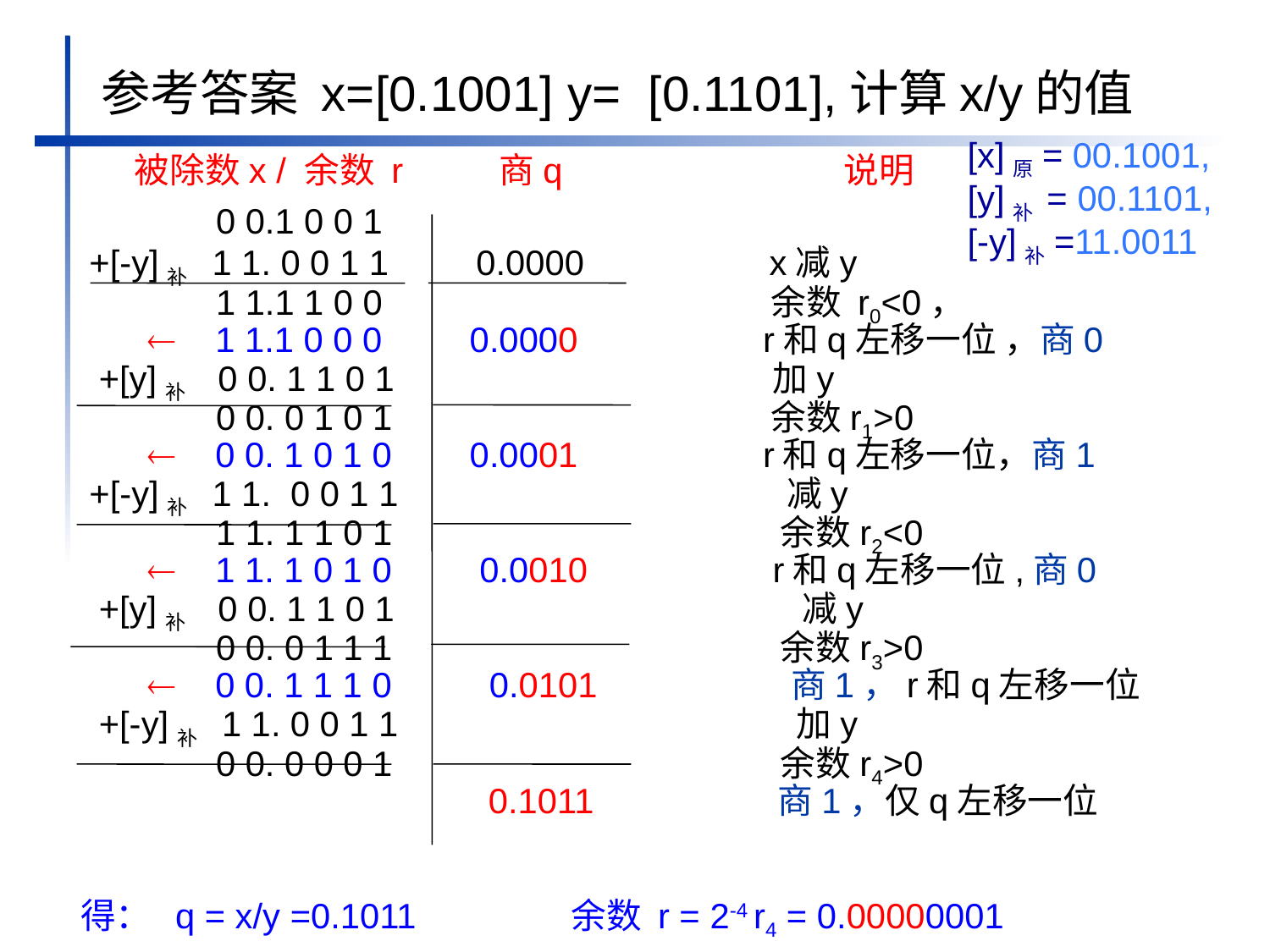

参考答案 x=[0.1001] y=  [0.1101],计算x/y的值
[x]原= 00.1001,
[y]补 = 00.1101,
[-y]补=11.0011
      被除数x / 余数 r         商q                            说明
             0 0.1 0 0 1
+[-y]补  1 1. 0 0 1 1         0.0000                   x减y
             1 1.1 1 0 0                                       余数 r0<0，
      ←    1 1.1 0 0 0         0.0000                   r和q左移一位 ，商0
 +[y]补   0 0. 1 1 0 1                                      加y
             0 0. 0 1 0 1                                      余数r1>0
      ←    0 0. 1 0 1 0        0.0001                   r和q左移一位，商1
+[-y]补  1 1.  0 0 1 1                                       减y
             1 1. 1 1 0 1                                       余数r2<0
      ←    1 1. 1 0 1 0         0.0010                   r和q左移一位,商0
 +[y]补   0 0. 1 1 0 1                                         减y
             0 0. 0 1 1 1                                       余数r3>0
      ←    0 0. 1 1 1 0          0.0101                   商1，r和q左移一位
 +[-y]补  1 1. 0 0 1 1                                        加y
             0 0. 0 0 0 1                                       余数r4>0
                                         0.1011                  商1，仅q左移一位

得：  q = x/y =0.1011               余数 r = 2-4 r4 = 0.00000001